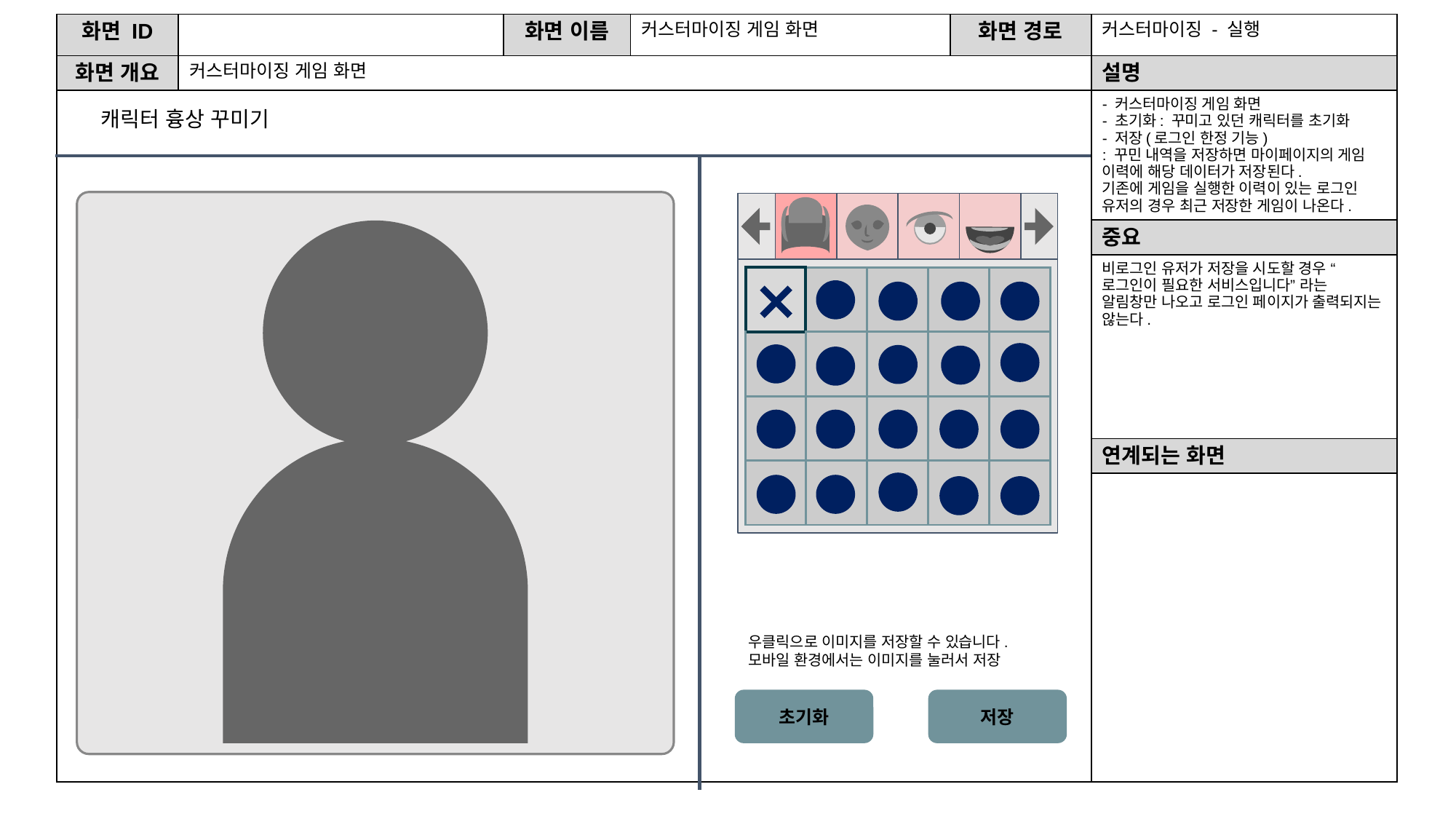

| 화면 ID |  | 화면 이름 | 커스터마이징 게임 화면 | 화면 경로 | 커스터마이징 - 실행 |
| --- | --- | --- | --- | --- | --- |
| 화면 개요 | 커스터마이징 게임 화면 |  |  |  | 설명 |
|  |  |  |  |  | - 커스터마이징 게임 화면 - 초기화: 꾸미고 있던 캐릭터를 초기화 - 저장(로그인 한정 기능) : 꾸민 내역을 저장하면 마이페이지의 게임 이력에 해당 데이터가 저장된다. 기존에 게임을 실행한 이력이 있는 로그인 유저의 경우 최근 저장한 게임이 나온다. |
|  |  |  |  |  | 중요 |
|  |  |  |  |  | 비로그인 유저가 저장을 시도할 경우 “로그인이 필요한 서비스입니다” 라는 알림창만 나오고 로그인 페이지가 출력되지는 않는다. |
|  |  |  |  |  | 연계되는 화면 |
|  |  |  |  |  |  |
캐릭터 흉상 꾸미기

|  |  |  |  |  |
| --- | --- | --- | --- | --- |
|  |  |  |  |  |
|  |  |  |  |  |
|  |  |  |  |  |

우클릭으로 이미지를 저장할 수 있습니다.
모바일 환경에서는 이미지를 눌러서 저장
초기화
저장